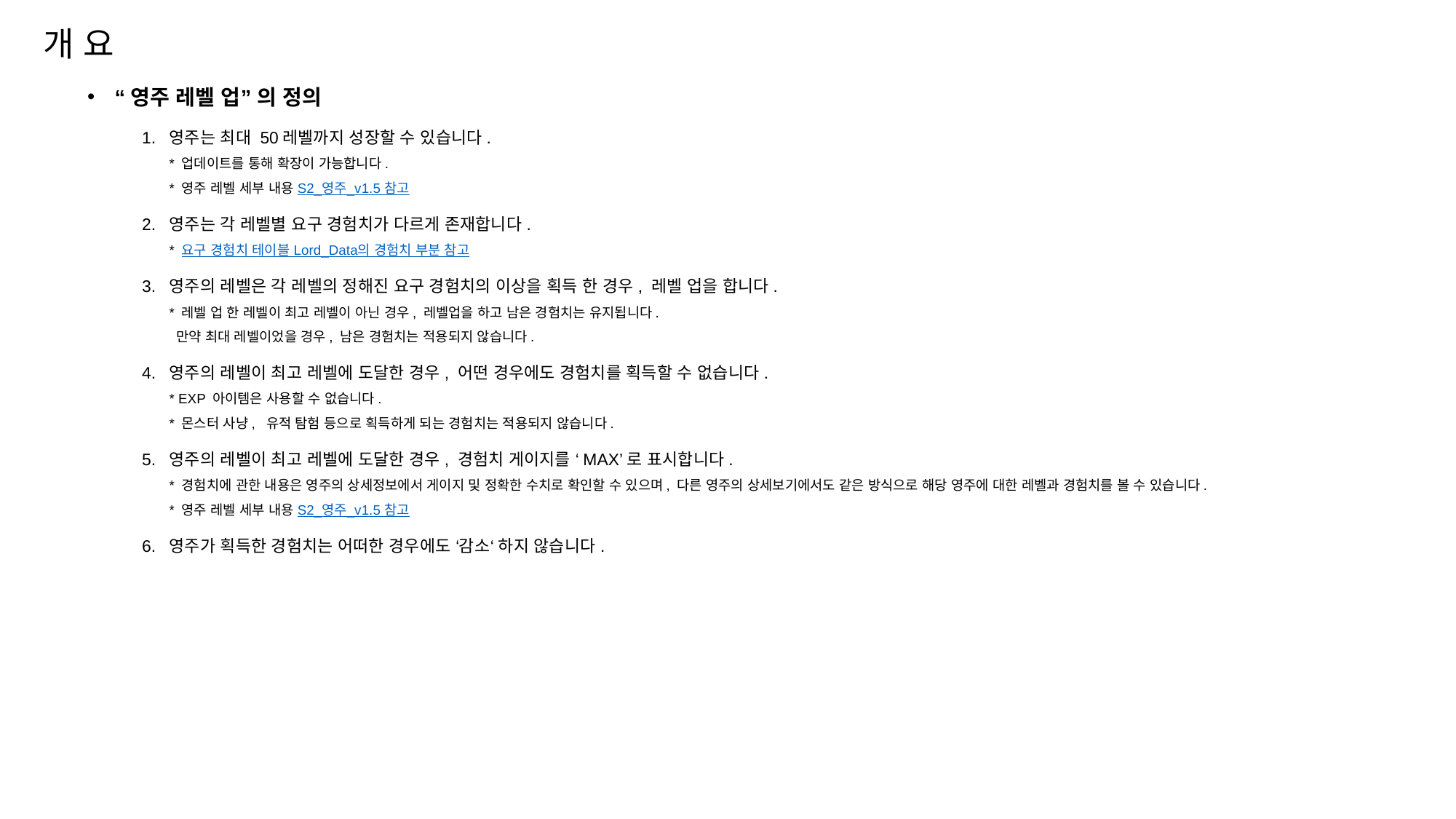

개 요
“영주 레벨 업” 의 정의
영주는 최대 50레벨까지 성장할 수 있습니다.
* 업데이트를 통해 확장이 가능합니다.
* 영주 레벨 세부 내용 S2_영주_v1.5 참고
영주는 각 레벨별 요구 경험치가 다르게 존재합니다.
* 요구 경험치 테이블 Lord_Data의 경험치 부분 참고
영주의 레벨은 각 레벨의 정해진 요구 경험치의 이상을 획득 한 경우, 레벨 업을 합니다.
* 레벨 업 한 레벨이 최고 레벨이 아닌 경우, 레벨업을 하고 남은 경험치는 유지됩니다.
 만약 최대 레벨이었을 경우, 남은 경험치는 적용되지 않습니다.
영주의 레벨이 최고 레벨에 도달한 경우, 어떤 경우에도 경험치를 획득할 수 없습니다.
* EXP 아이템은 사용할 수 없습니다.
* 몬스터 사냥,  유적 탐험 등으로 획득하게 되는 경험치는 적용되지 않습니다.
영주의 레벨이 최고 레벨에 도달한 경우, 경험치 게이지를 ‘MAX’로 표시합니다.
* 경험치에 관한 내용은 영주의 상세정보에서 게이지 및 정확한 수치로 확인할 수 있으며, 다른 영주의 상세보기에서도 같은 방식으로 해당 영주에 대한 레벨과 경험치를 볼 수 있습니다.
* 영주 레벨 세부 내용 S2_영주_v1.5 참고
영주가 획득한 경험치는 어떠한 경우에도 ‘감소‘ 하지 않습니다.